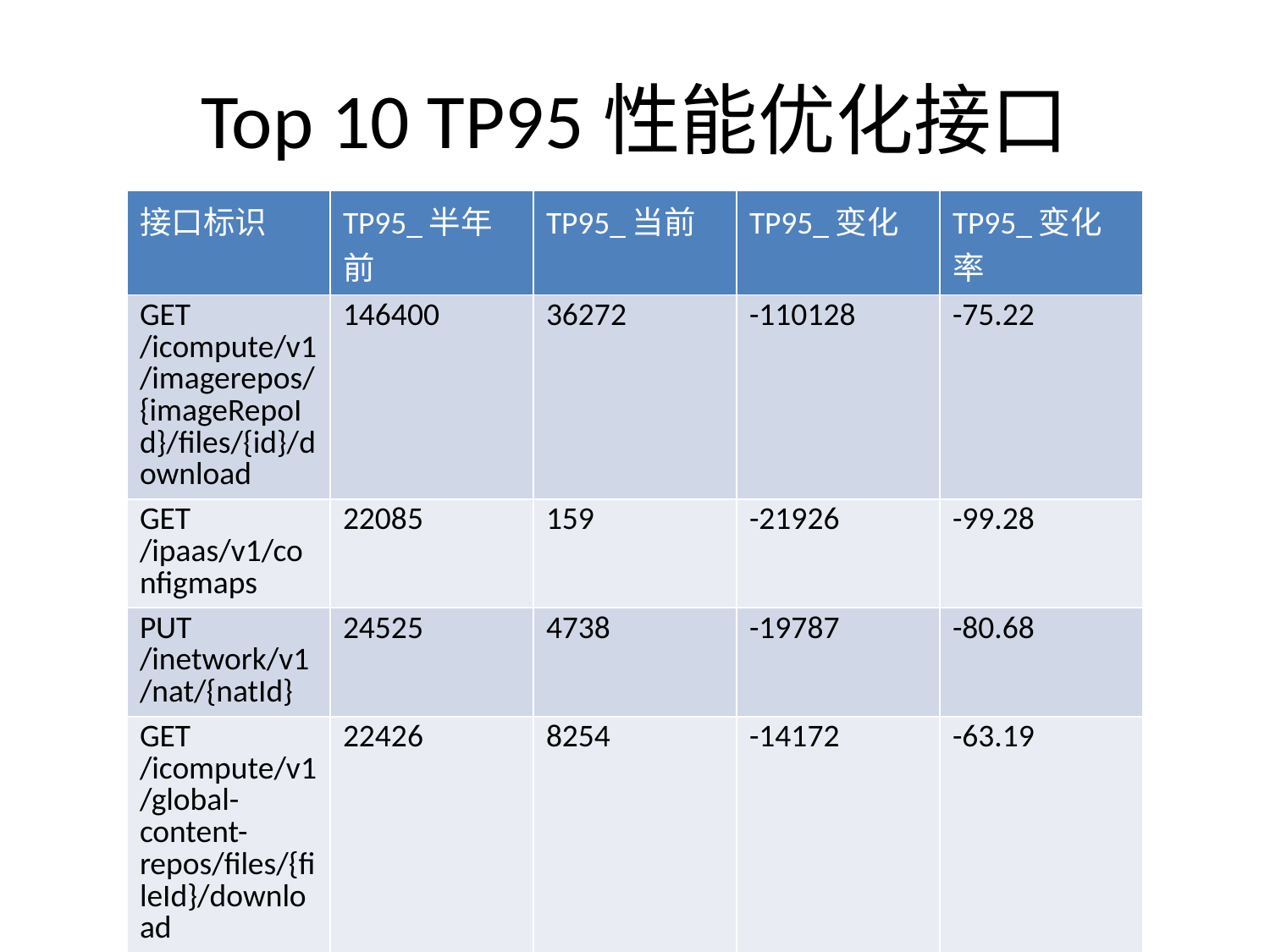

# Top 10 TP95性能优化接口
| 接口标识 | TP95\_半年前 | TP95\_当前 | TP95\_变化 | TP95\_变化率 |
| --- | --- | --- | --- | --- |
| GET /icompute/v1/imagerepos/{imageRepoId}/files/{id}/download | 146400 | 36272 | -110128 | -75.22 |
| GET /ipaas/v1/configmaps | 22085 | 159 | -21926 | -99.28 |
| PUT /inetwork/v1/nat/{natId} | 24525 | 4738 | -19787 | -80.68 |
| GET /icompute/v1/global-content-repos/files/{fileId}/download | 22426 | 8254 | -14172 | -63.19 |
| PUT /inetwork/v1/routers/{routerId}/add-router-interface | 17404 | 4317 | -13087 | -75.2 |
| PUT /icompute/v1/vms/{vmId}/poweroff | 15265 | 2854 | -12411 | -81.3 |
| POST /inetwork/v1/routers/port/qos/unbind | 13348 | 2413 | -10935 | -81.92 |
| POST /inetwork/v1/routers/port/qos/bind | 13250 | 2627 | -10623 | -80.17 |
| GET /ipaas/v1/pods/namespaces/{namespace}/{podName}/configs | 10746 | 507 | -10239 | -95.28 |
| PUT /inetwork/v1/routers/{routerId}/remove-router-interface/{routerInterfaceId} | 12346 | 3069 | -9277 | -75.14 |
|  |  |  |  |  |